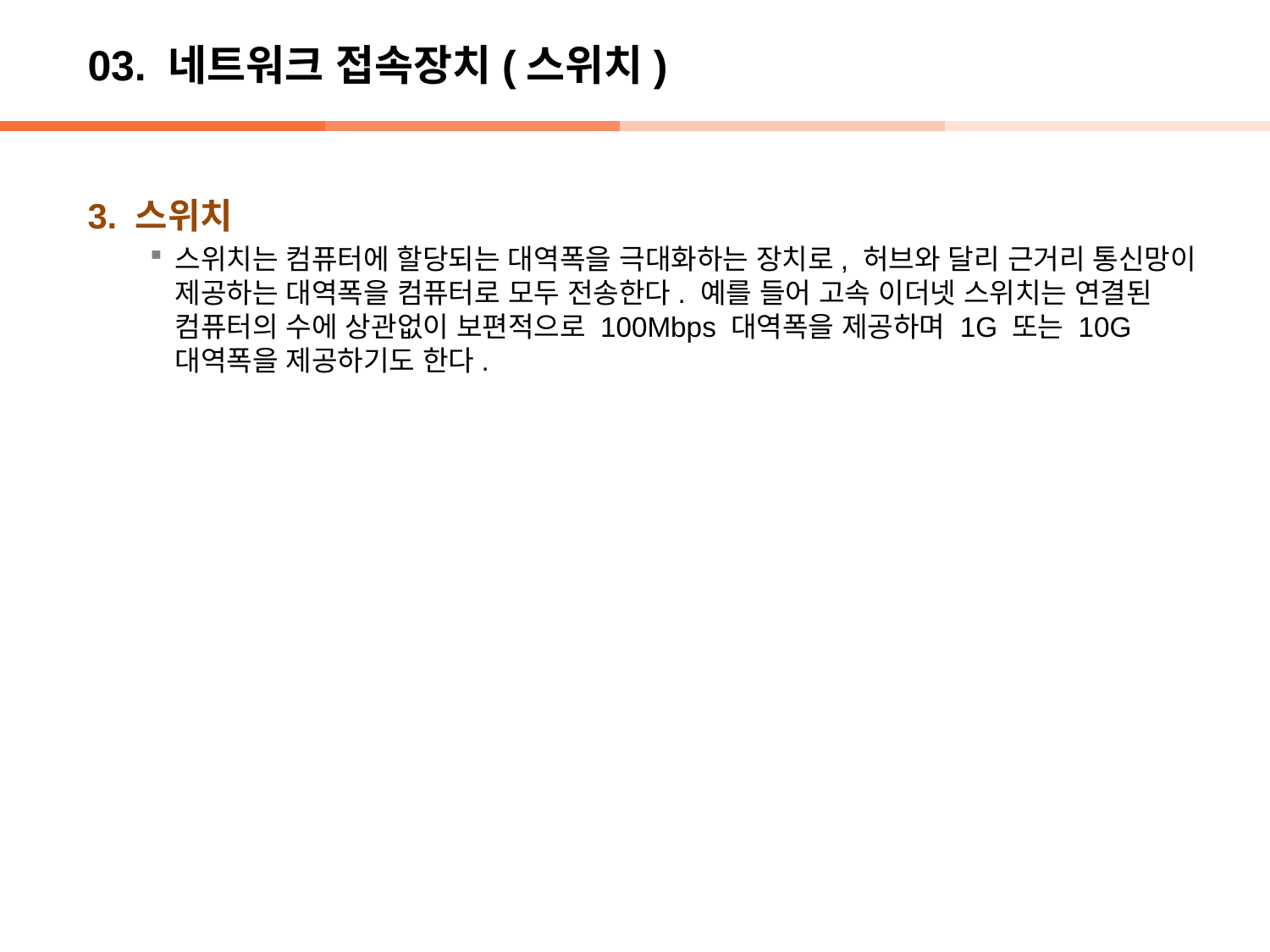

# 03. 네트워크 접속장치(스위치)
3. 스위치
스위치는 컴퓨터에 할당되는 대역폭을 극대화하는 장치로, 허브와 달리 근거리 통신망이 제공하는 대역폭을 컴퓨터로 모두 전송한다. 예를 들어 고속 이더넷 스위치는 연결된 컴퓨터의 수에 상관없이 보편적으로 100Mbps 대역폭을 제공하며 1G 또는 10G 대역폭을 제공하기도 한다.